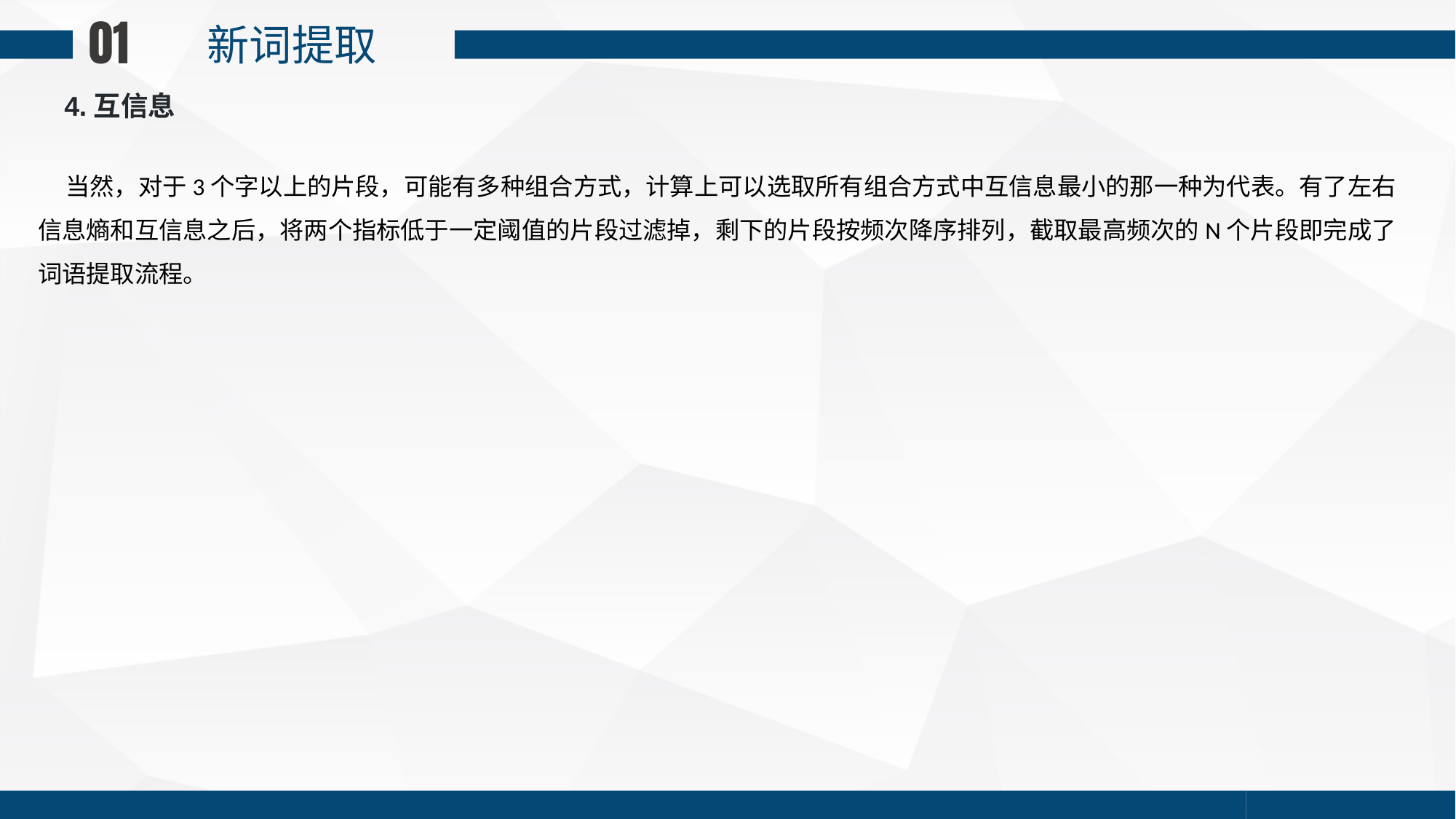

01
新词提取

4.互信息
    当然，对于3个字以上的片段，可能有多种组合方式，计算上可以选取所有组合方式中互信息最小的那一种为代表。有了左右信息熵和互信息之后，将两个指标低于一定阈值的片段过滤掉，剩下的片段按频次降序排列，截取最高频次的N个片段即完成了词语提取流程。